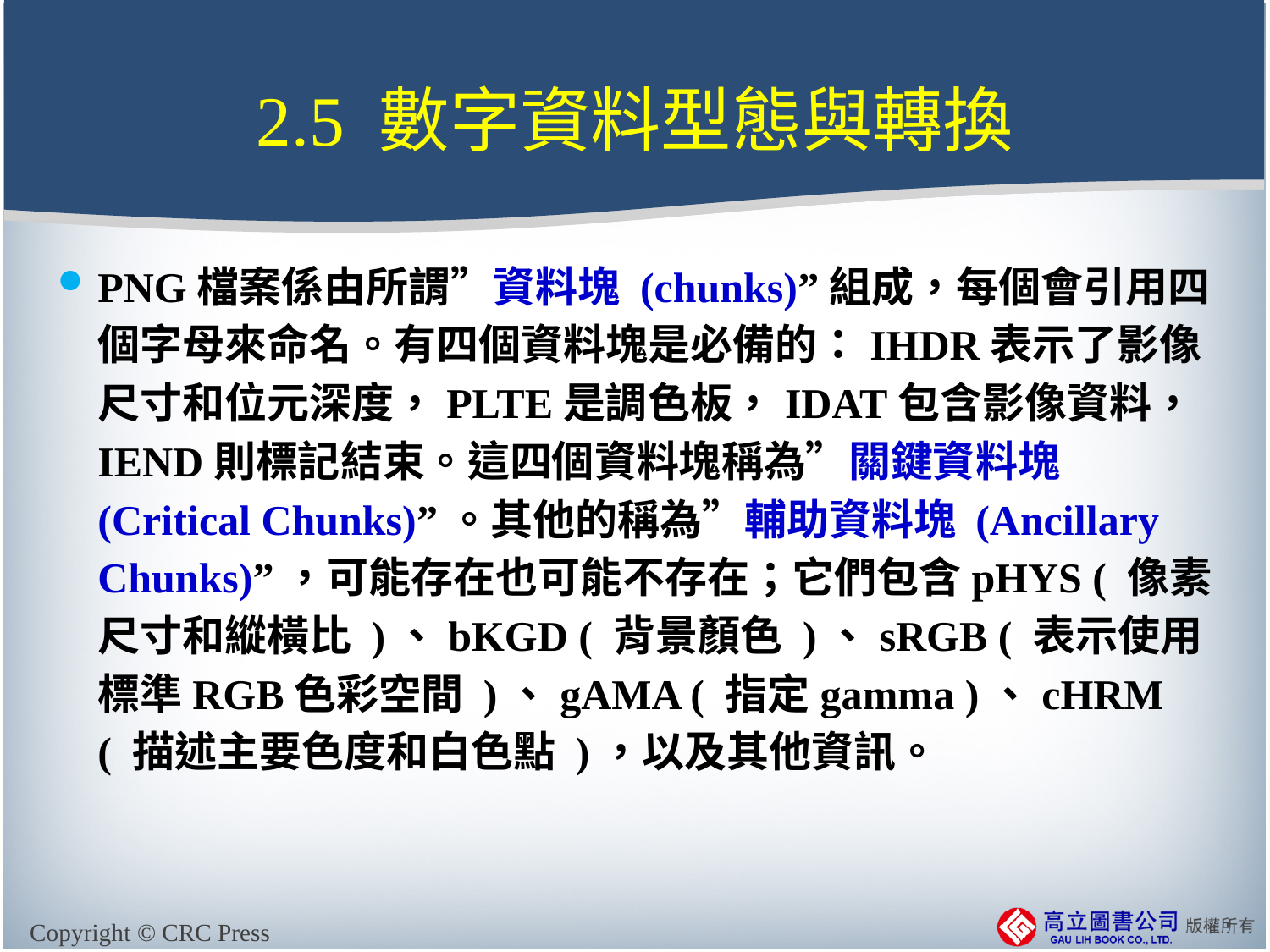

# 2.5 數字資料型態與轉換
PNG檔案係由所謂”資料塊 (chunks)”組成，每個會引用四個字母來命名。有四個資料塊是必備的：IHDR表示了影像尺寸和位元深度，PLTE是調色板，IDAT包含影像資料，IEND則標記結束。這四個資料塊稱為”關鍵資料塊 (Critical Chunks)”。其他的稱為”輔助資料塊 (Ancillary Chunks)”，可能存在也可能不存在；它們包含pHYS ( 像素尺寸和縱橫比 )、bKGD ( 背景顏色 )、sRGB ( 表示使用標準RGB色彩空間 )、gAMA ( 指定gamma )、cHRM ( 描述主要色度和白色點 )，以及其他資訊。